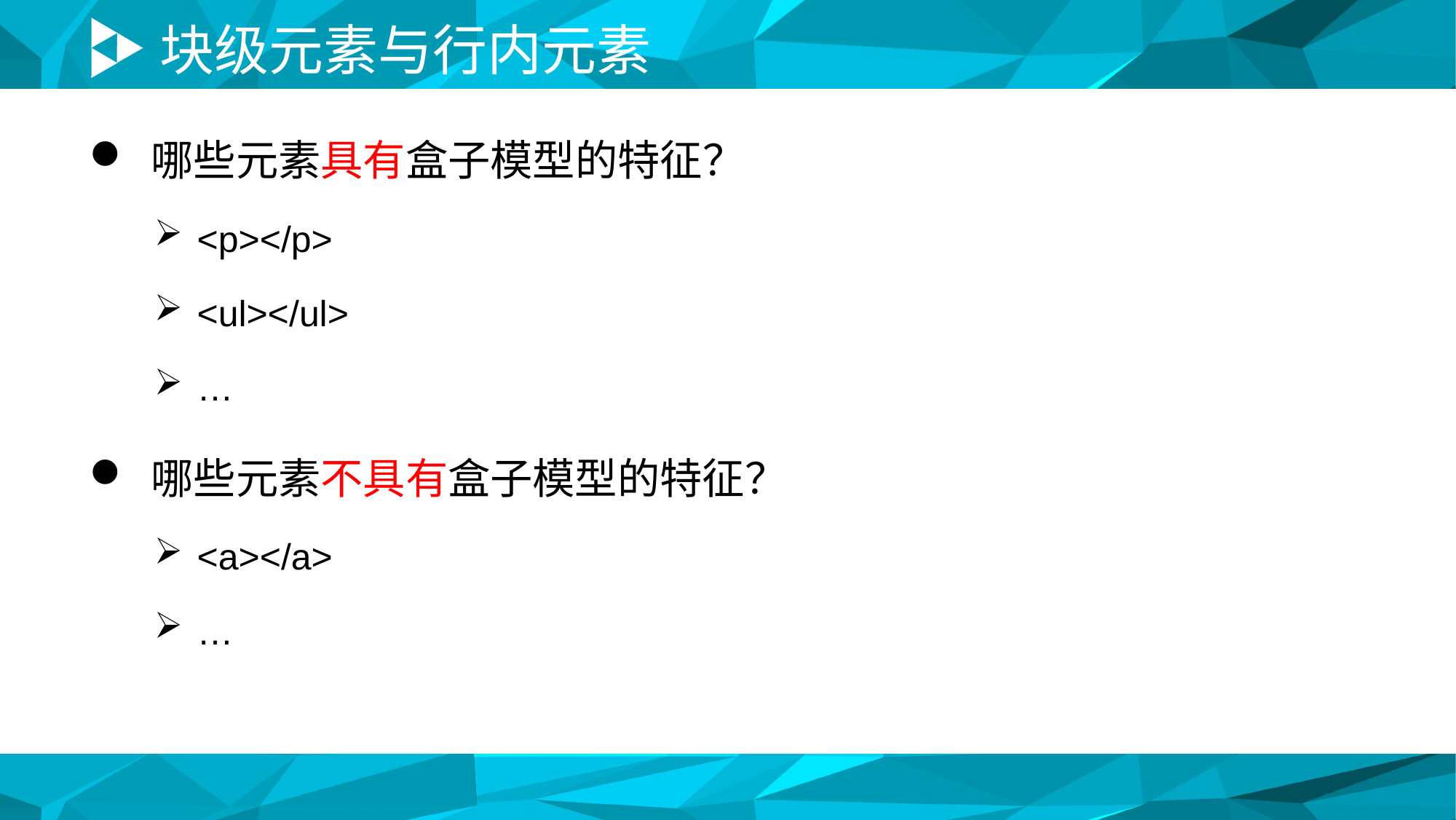

# 块级元素与行内元素
 哪些元素具有盒子模型的特征？
 <p></p>
 <ul></ul>
 …
 哪些元素不具有盒子模型的特征？
 <a></a>
 …